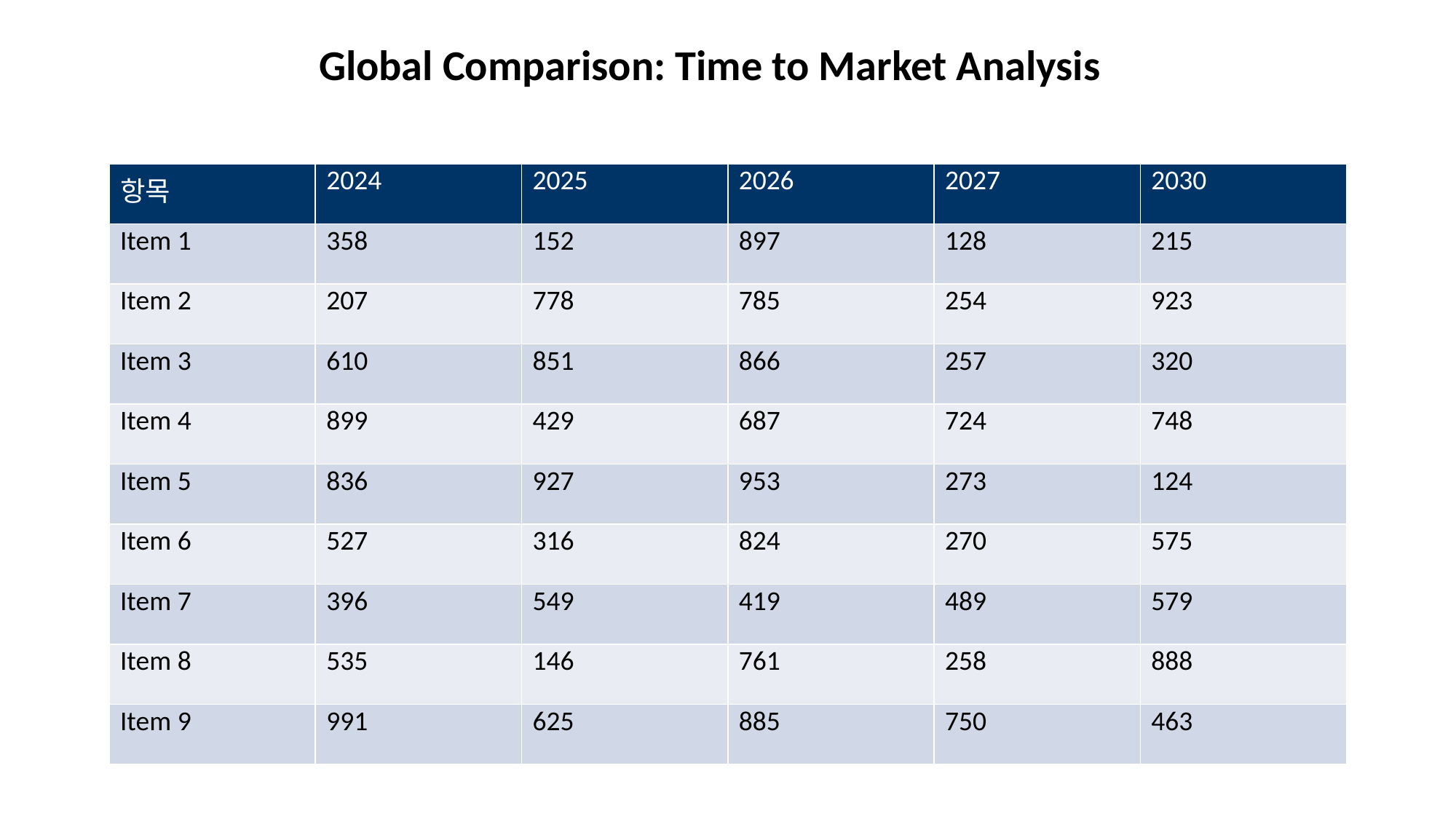

Global Comparison: Time to Market Analysis
#
| 항목 | 2024 | 2025 | 2026 | 2027 | 2030 |
| --- | --- | --- | --- | --- | --- |
| Item 1 | 358 | 152 | 897 | 128 | 215 |
| Item 2 | 207 | 778 | 785 | 254 | 923 |
| Item 3 | 610 | 851 | 866 | 257 | 320 |
| Item 4 | 899 | 429 | 687 | 724 | 748 |
| Item 5 | 836 | 927 | 953 | 273 | 124 |
| Item 6 | 527 | 316 | 824 | 270 | 575 |
| Item 7 | 396 | 549 | 419 | 489 | 579 |
| Item 8 | 535 | 146 | 761 | 258 | 888 |
| Item 9 | 991 | 625 | 885 | 750 | 463 |